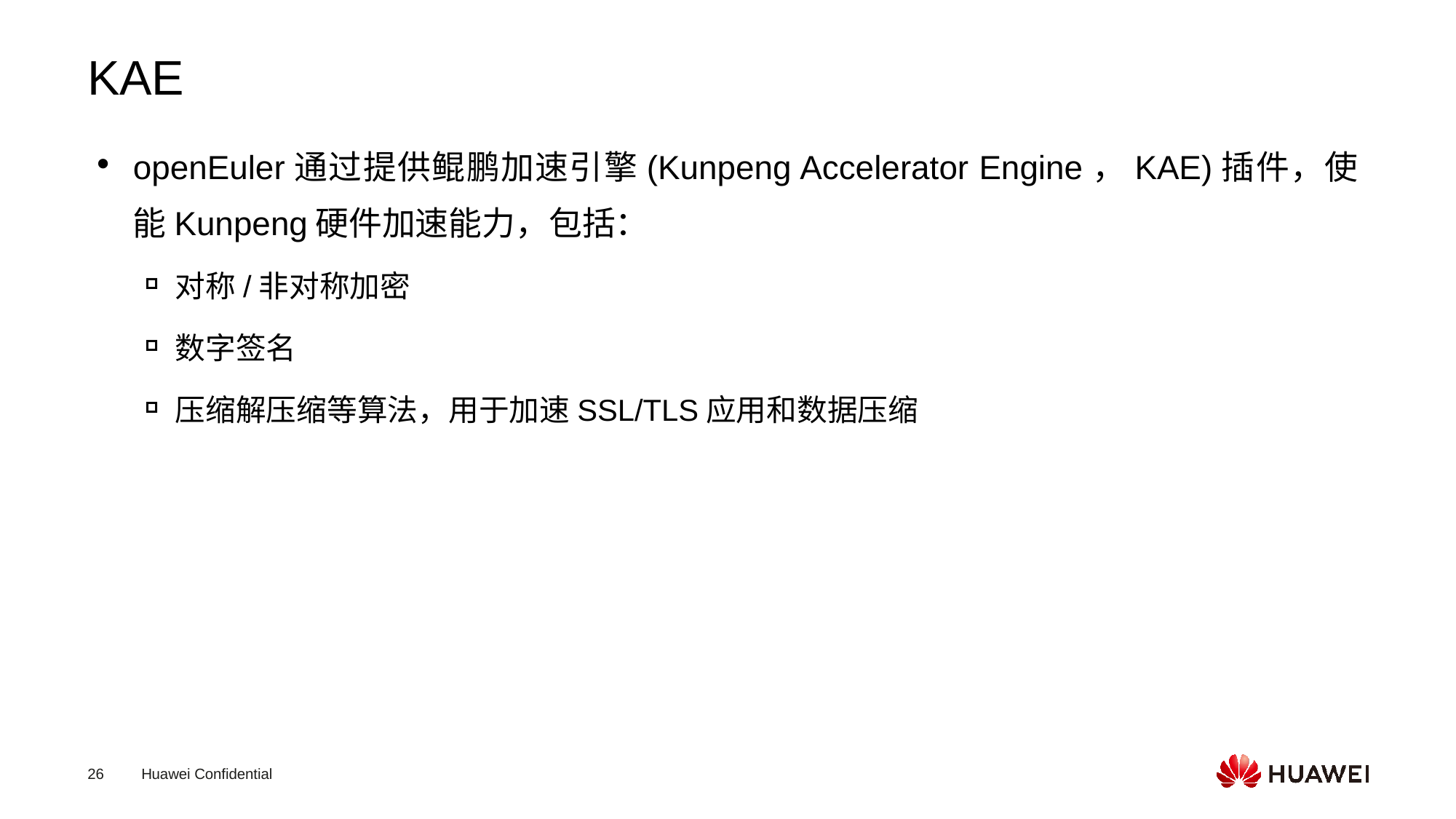

# KAE
openEuler通过提供鲲鹏加速引擎(Kunpeng Accelerator Engine，KAE)插件，使能Kunpeng硬件加速能力，包括：
对称/非对称加密
数字签名
压缩解压缩等算法，用于加速SSL/TLS应用和数据压缩